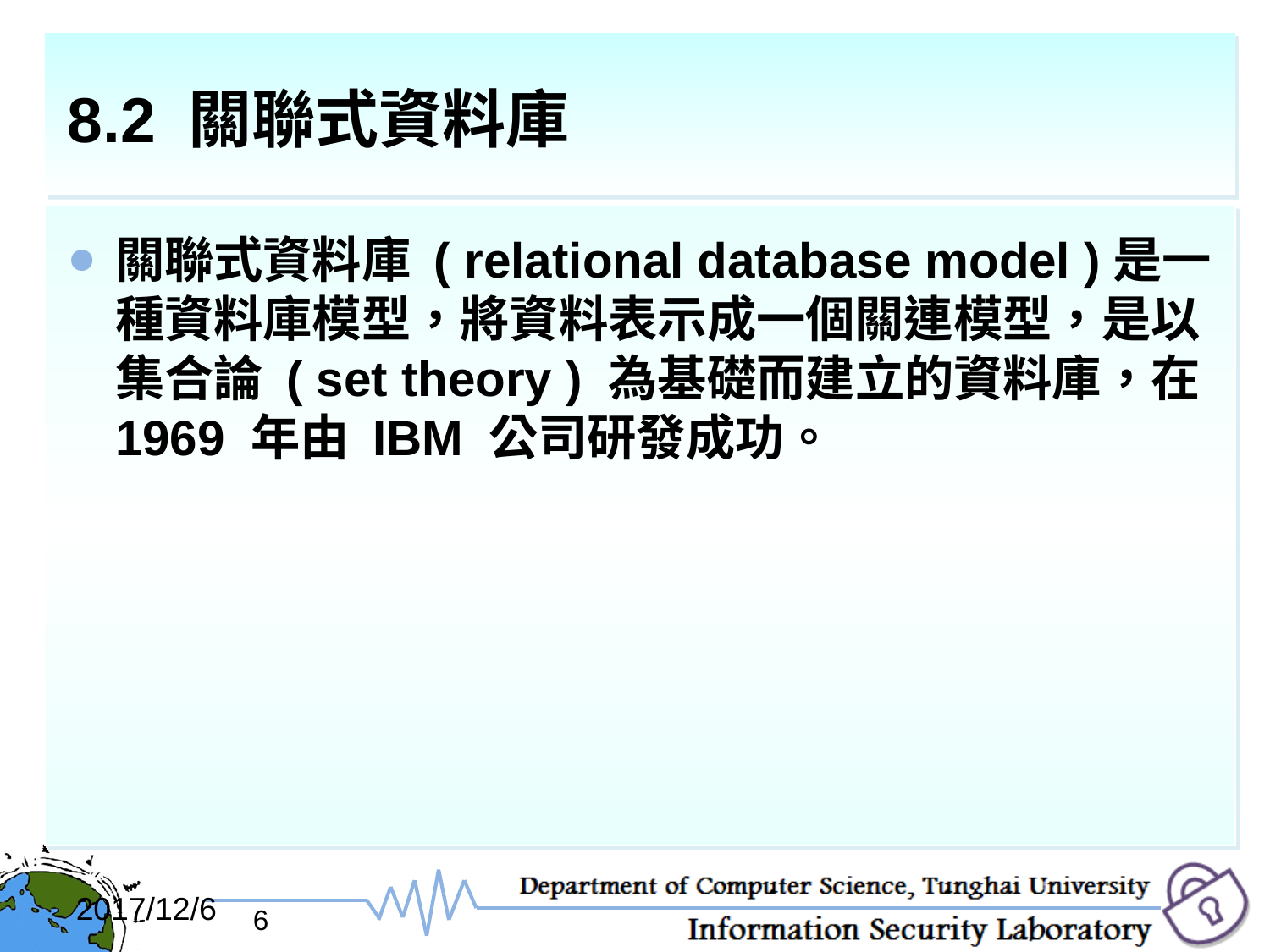

# 8.2 關聯式資料庫
關聯式資料庫 ( relational database model )是一種資料庫模型，將資料表示成一個關連模型，是以集合論 ( set theory ) 為基礎而建立的資料庫，在 1969 年由 IBM 公司研發成功。
2017/12/6
6